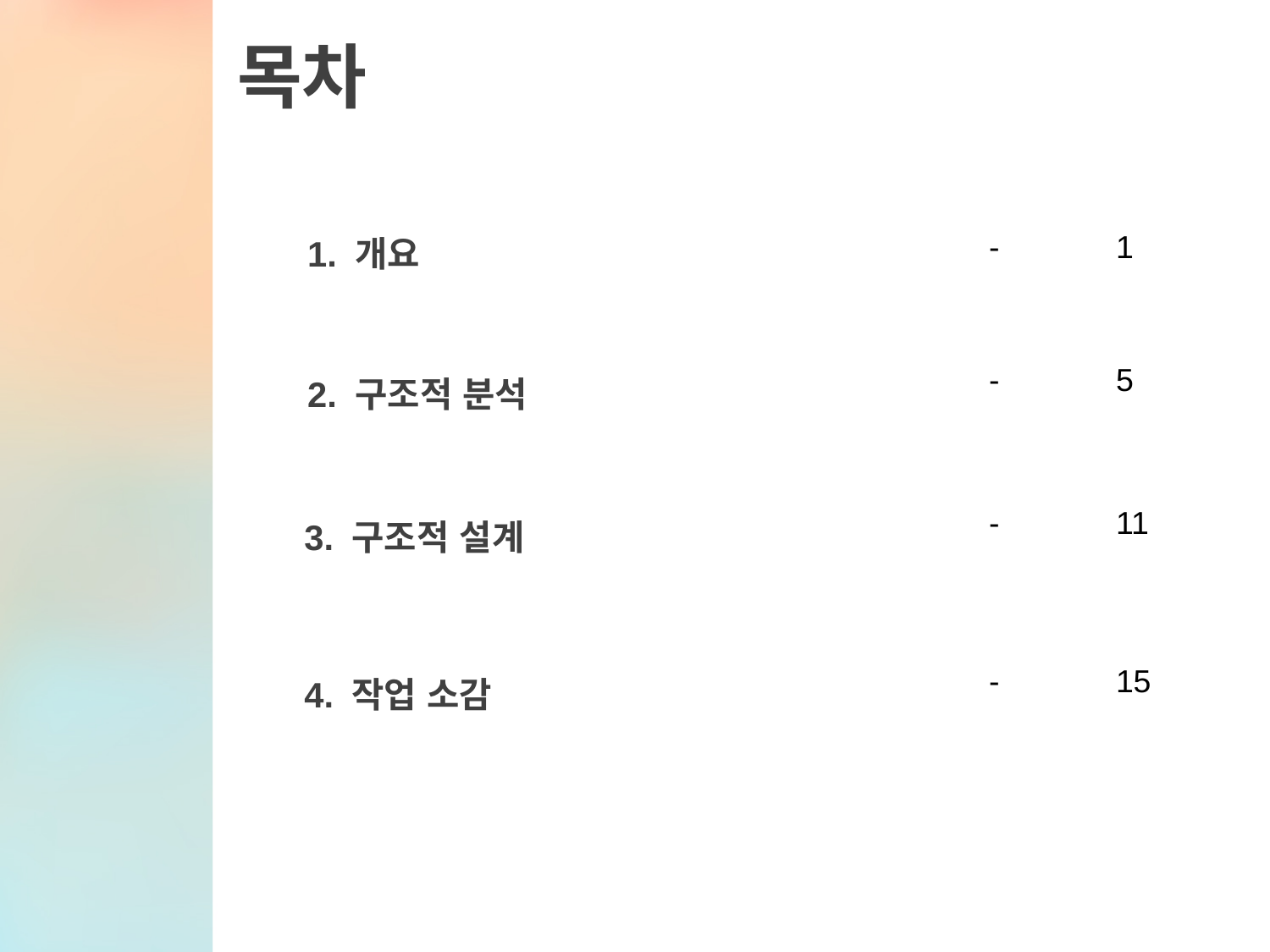

# 목차
- 	1
1. 개요
- 	5
2. 구조적 분석
- 	11
3. 구조적 설계
- 	15
4. 작업 소감